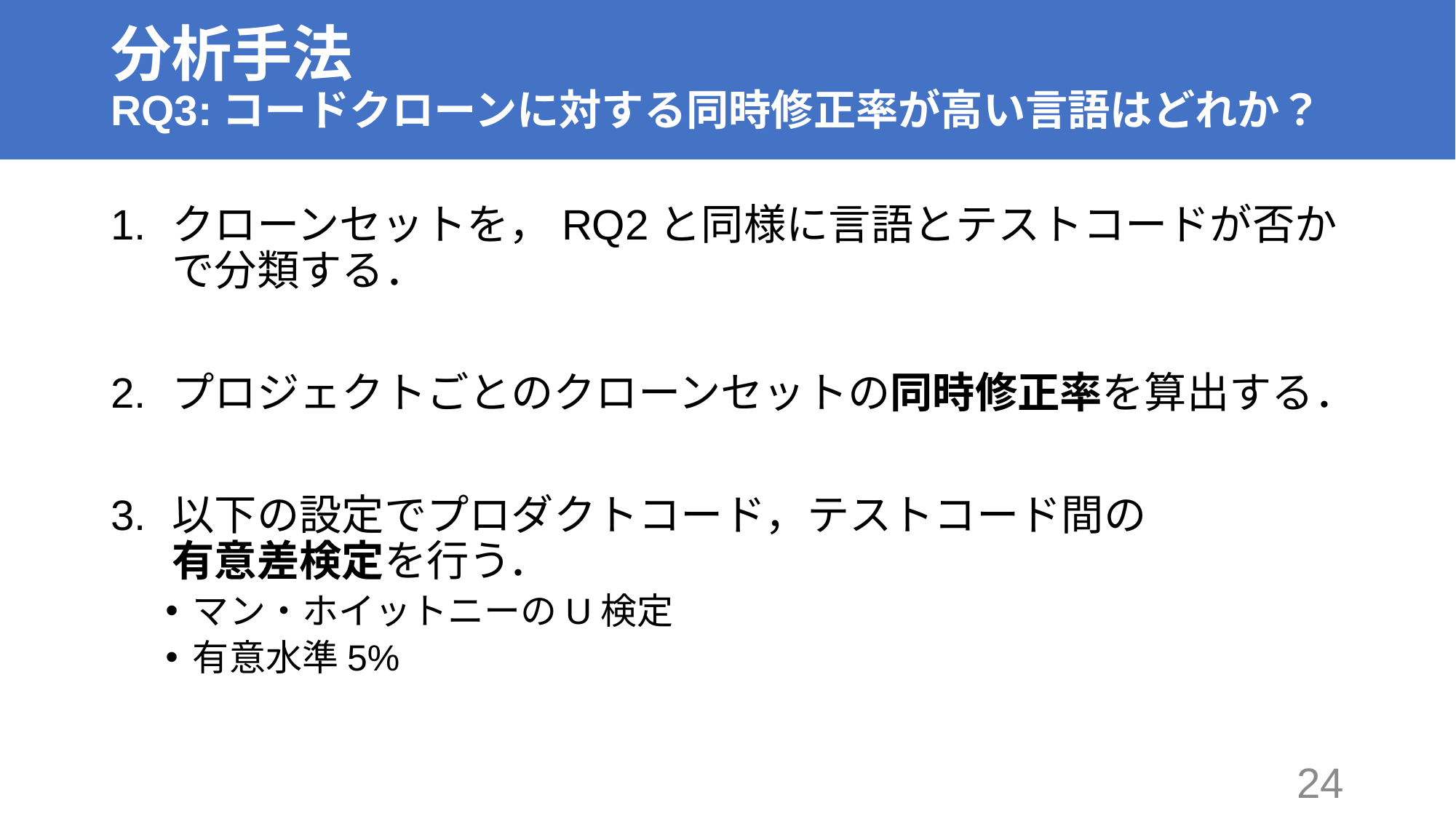

# 分析手法 RQ3:コードクローンに対する同時修正率が高い言語はどれか？
クローンセットを，RQ2と同様に言語とテストコードが否かで分類する．

プロジェクトごとのクローンセットの同時修正率を算出する．

以下の設定でプロダクトコード，テストコード間の
有意差検定を行う．
マン・ホイットニーのU検定
有意水準5%

24